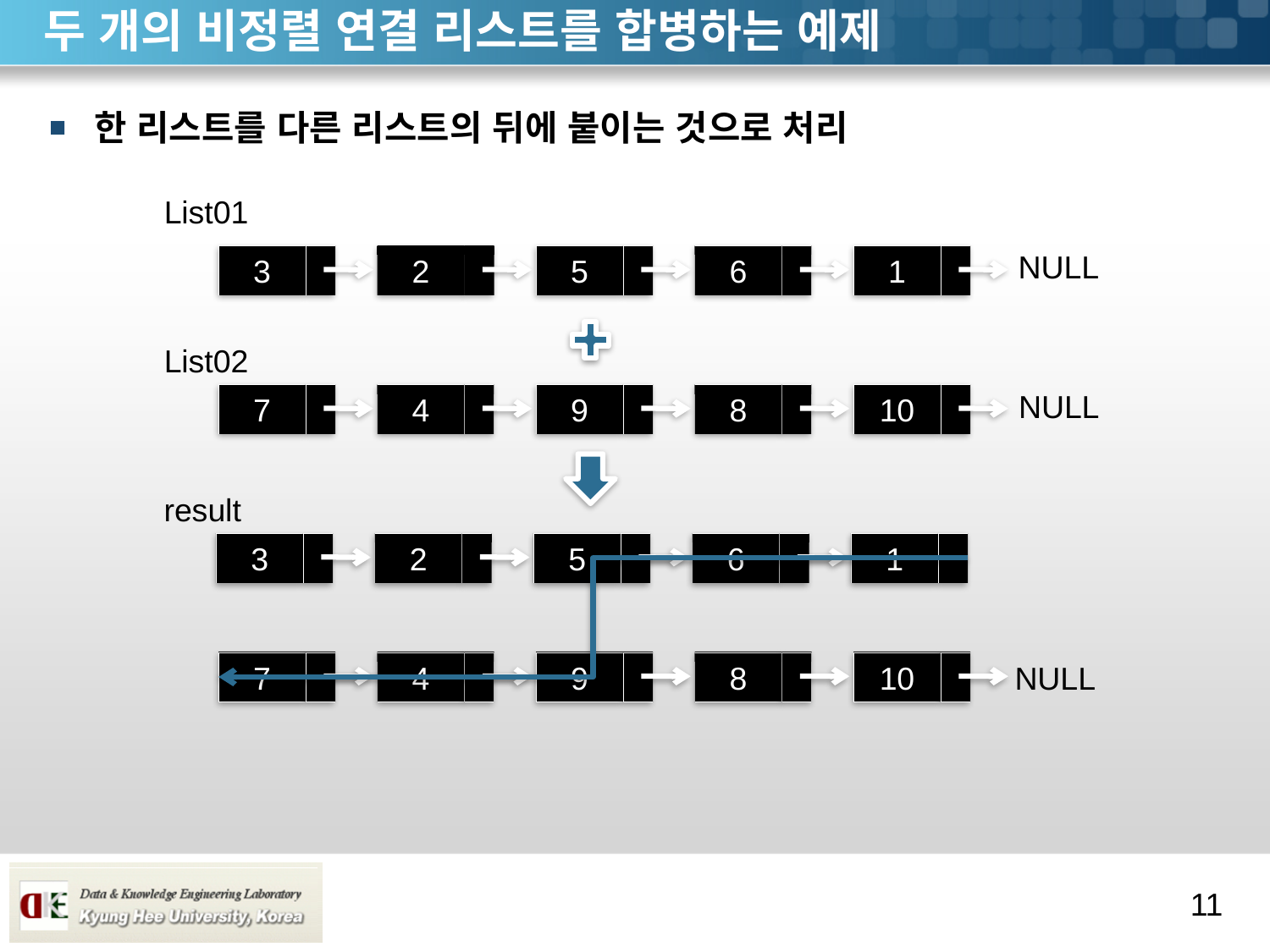

# 두 개의 비정렬 연결 리스트를 합병하는 예제
한 리스트를 다른 리스트의 뒤에 붙이는 것으로 처리
List01
NULL
3

2

5

6

1

List02
NULL
7

4

9

8

10

result
3

2

5

6

1

7

4

9

8

10

NULL